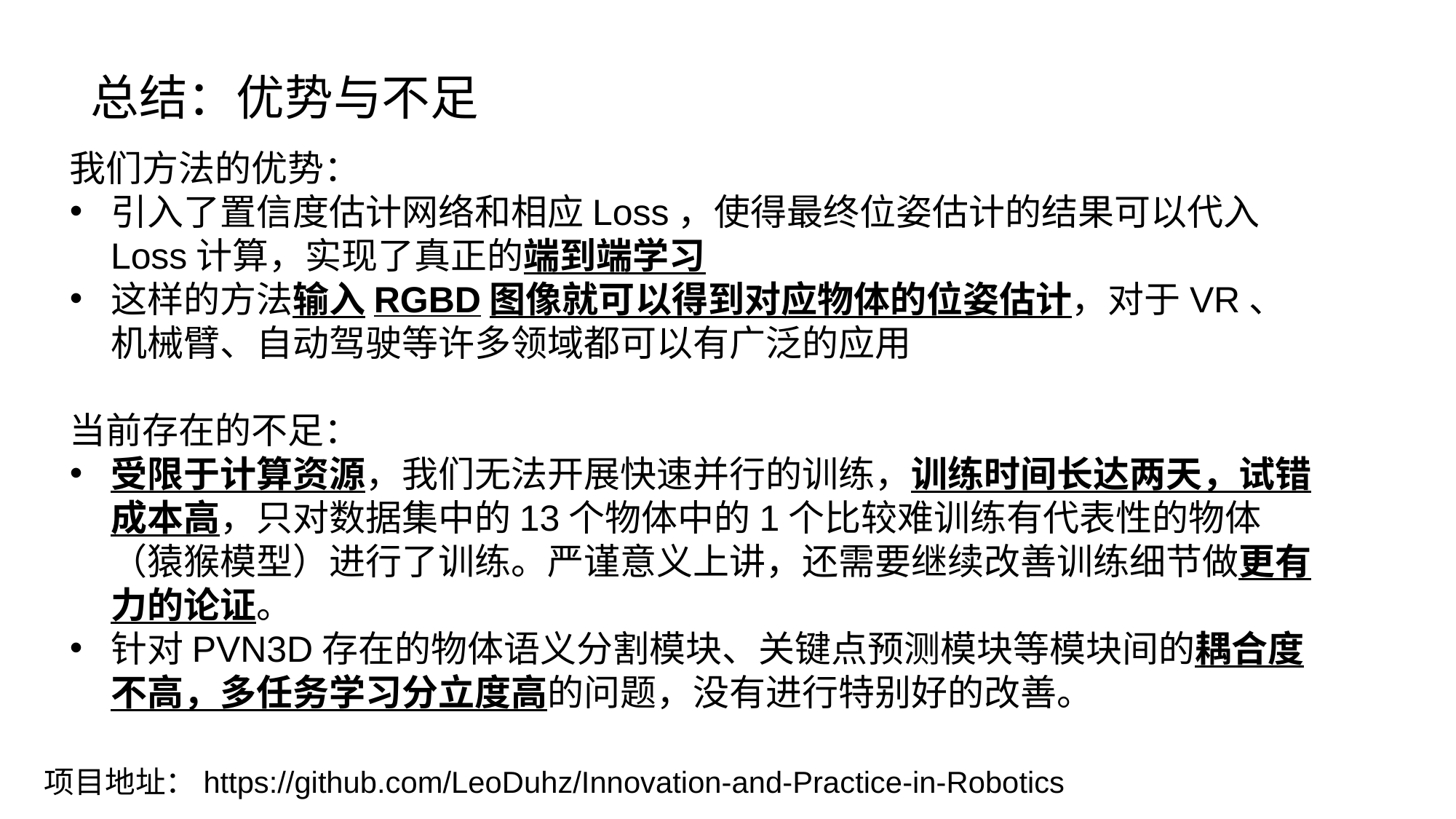

总结：优势与不足
我们方法的优势：
引入了置信度估计网络和相应Loss，使得最终位姿估计的结果可以代入Loss计算，实现了真正的端到端学习
这样的方法输入RGBD图像就可以得到对应物体的位姿估计，对于VR、机械臂、自动驾驶等许多领域都可以有广泛的应用

当前存在的不足：
受限于计算资源，我们无法开展快速并行的训练，训练时间长达两天，试错成本高，只对数据集中的13个物体中的1个比较难训练有代表性的物体（猿猴模型）进行了训练。严谨意义上讲，还需要继续改善训练细节做更有力的论证。
针对PVN3D存在的物体语义分割模块、关键点预测模块等模块间的耦合度不高，多任务学习分立度高的问题，没有进行特别好的改善。

项目地址：https://github.com/LeoDuhz/Innovation-and-Practice-in-Robotics